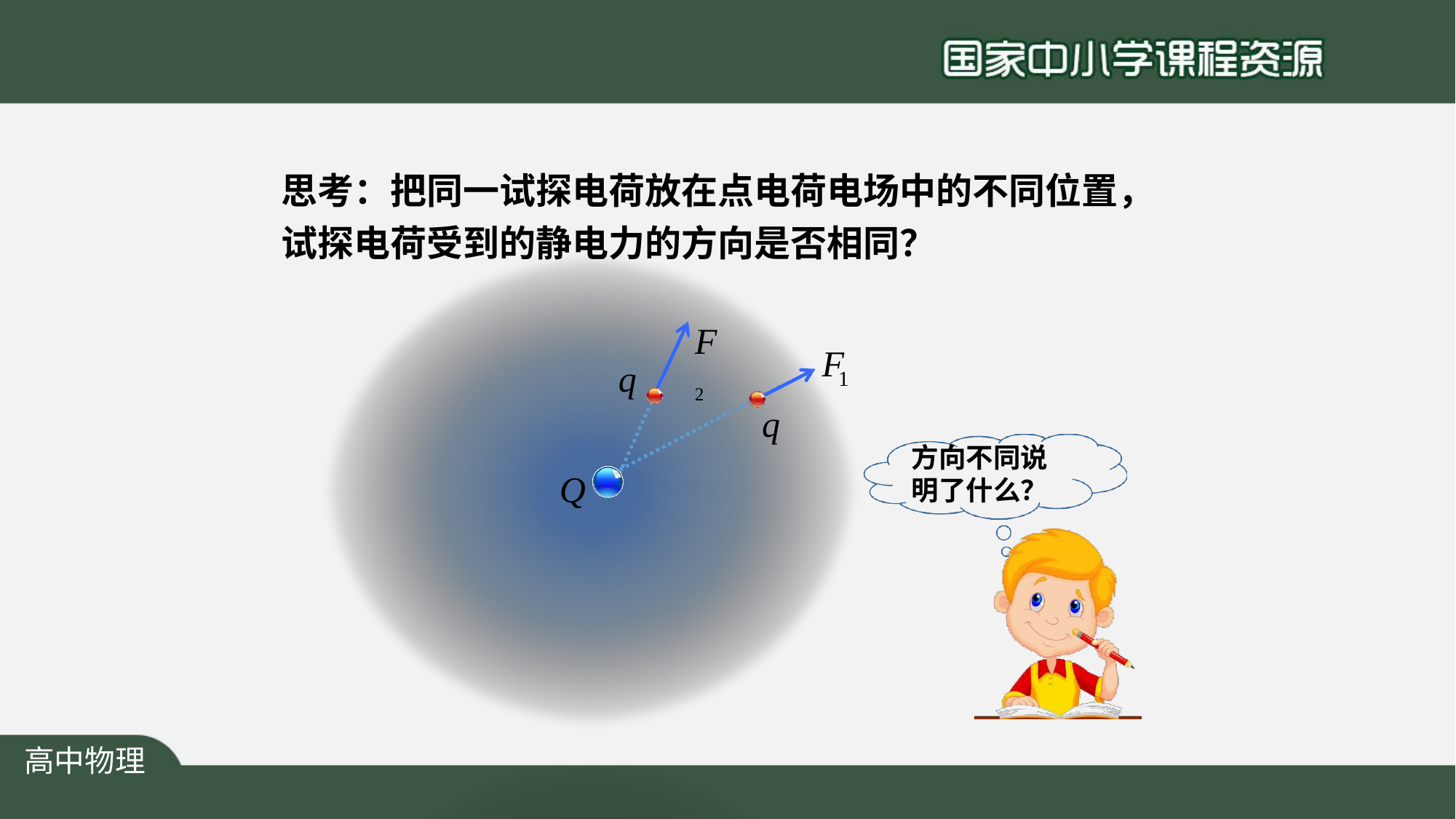

# 思考：把同一试探电荷放在点电荷电场中的不同位置， 试探电荷受到的静电力的方向是否相同？

F2

F
q

1

q

方向不同说 明了什么？

Q

高中物理